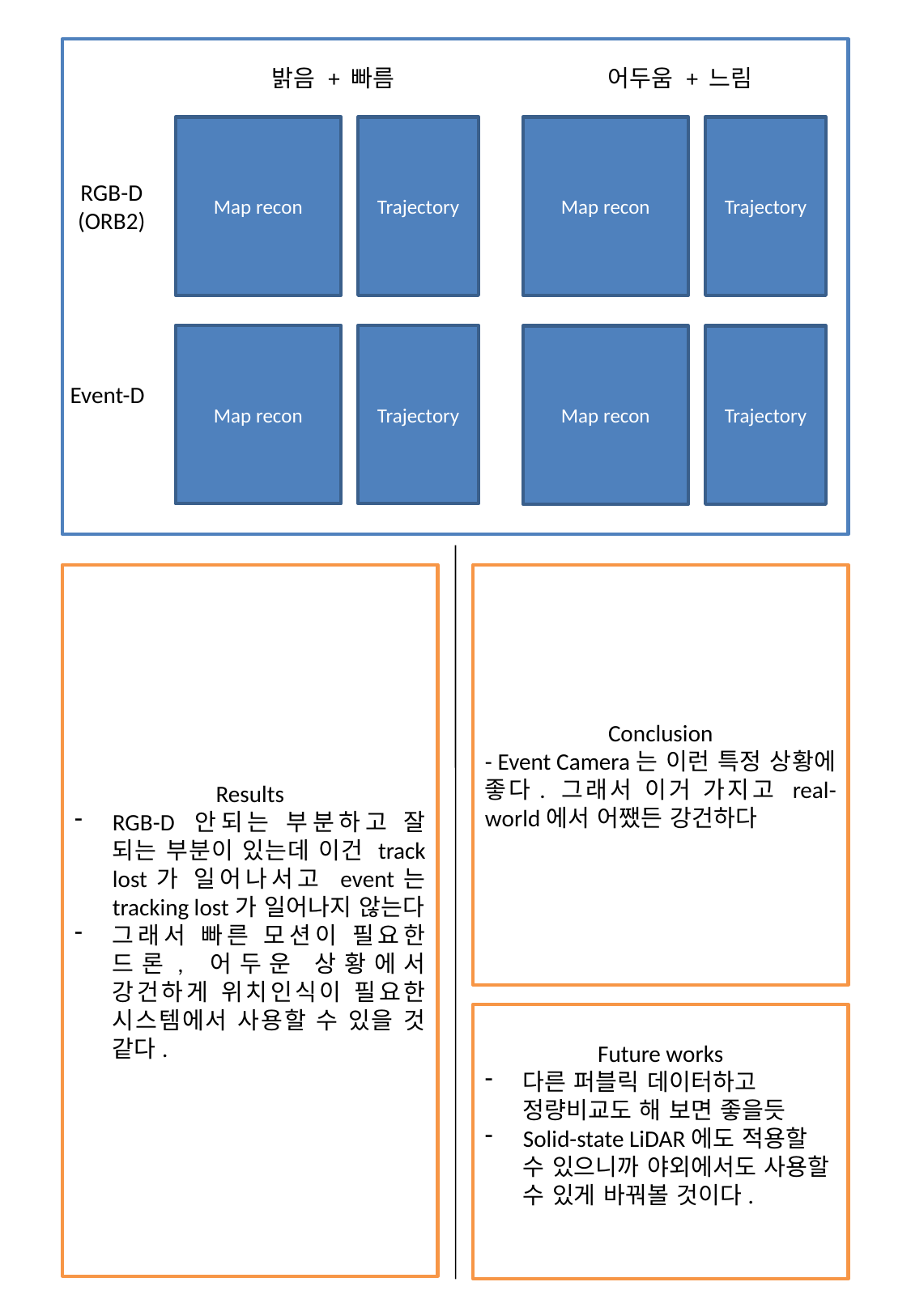

밝음 + 빠름
어두움 + 느림
Map recon
Trajectory
Map recon
Trajectory
RGB-D
(ORB2)
Map recon
Trajectory
Map recon
Trajectory
Event-D

Results
RGB-D 안되는 부분하고 잘 되는 부분이 있는데 이건 track lost가 일어나서고 event는 tracking lost가 일어나지 않는다
그래서 빠른 모션이 필요한 드론, 어두운 상황에서 강건하게 위치인식이 필요한 시스템에서 사용할 수 있을 것 같다.
Conclusion
- Event Camera는 이런 특정 상황에 좋다. 그래서 이거 가지고 real-world에서 어쨌든 강건하다
Future works
다른 퍼블릭 데이터하고 정량비교도 해 보면 좋을듯
Solid-state LiDAR에도 적용할 수 있으니까 야외에서도 사용할 수 있게 바꿔볼 것이다.